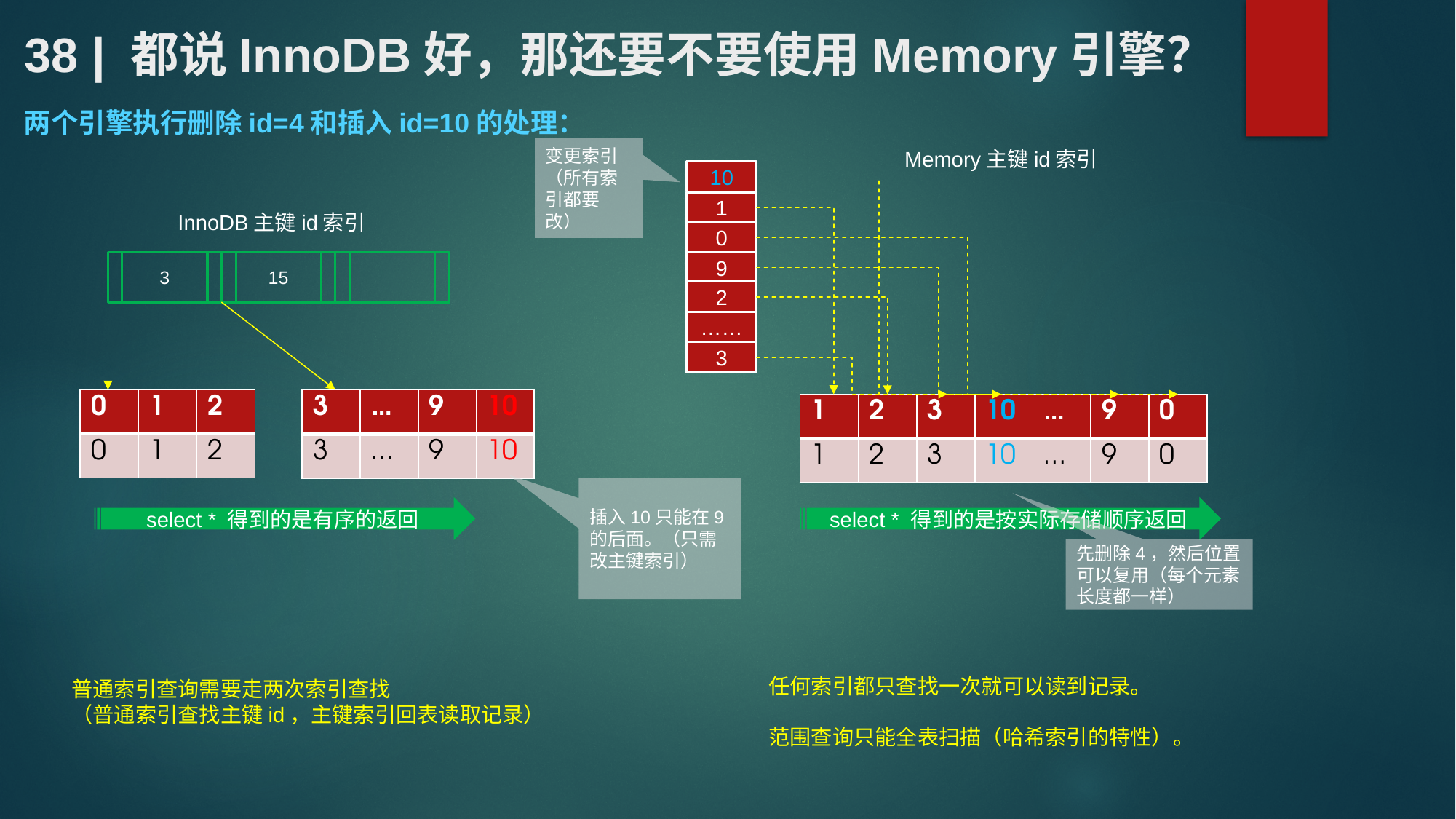

# 38 | 都说InnoDB好，那还要不要使用Memory引擎？
两个引擎执行删除id=4和插入id=10的处理：
变更索引（所有索引都要改）
Memory主键id索引
10
1
InnoDB主键id索引
0
3
15

9
2
……
3
| 0 | 1 | 2 |
| --- | --- | --- |
| 0 | 1 | 2 |
| 3 | … | 9 | 10 |
| --- | --- | --- | --- |
| 3 | … | 9 | 10 |
| 1 | 2 | 3 |
| --- | --- | --- |
| 1 | 2 | 3 |
| 10 | … | 9 | 0 |
| --- | --- | --- | --- |
| 10 | … | 9 | 0 |
插入10只能在9的后面。（只需改主键索引）
select * 得到的是按实际存储顺序返回
select * 得到的是有序的返回
先删除4，然后位置可以复用（每个元素长度都一样）
任何索引都只查找一次就可以读到记录。
普通索引查询需要走两次索引查找
（普通索引查找主键id，主键索引回表读取记录）
范围查询只能全表扫描（哈希索引的特性）。